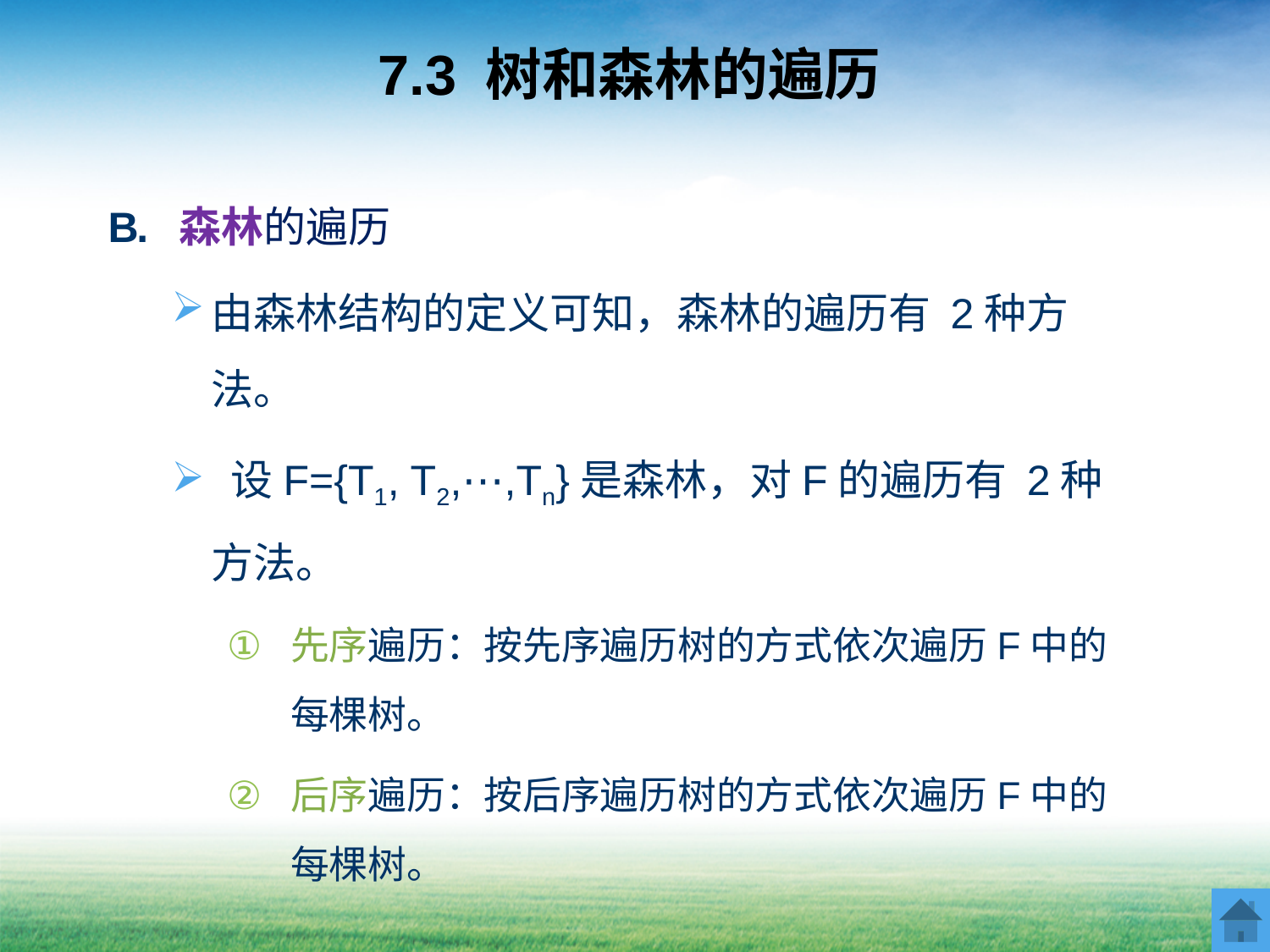

# 7.3 树和森林的遍历
森林的遍历
由森林结构的定义可知，森林的遍历有 2种方法。
 设F={T1, T2,⋯,Tn}是森林，对F的遍历有 2种方法。
先序遍历：按先序遍历树的方式依次遍历F中的每棵树。
后序遍历：按后序遍历树的方式依次遍历F中的每棵树。